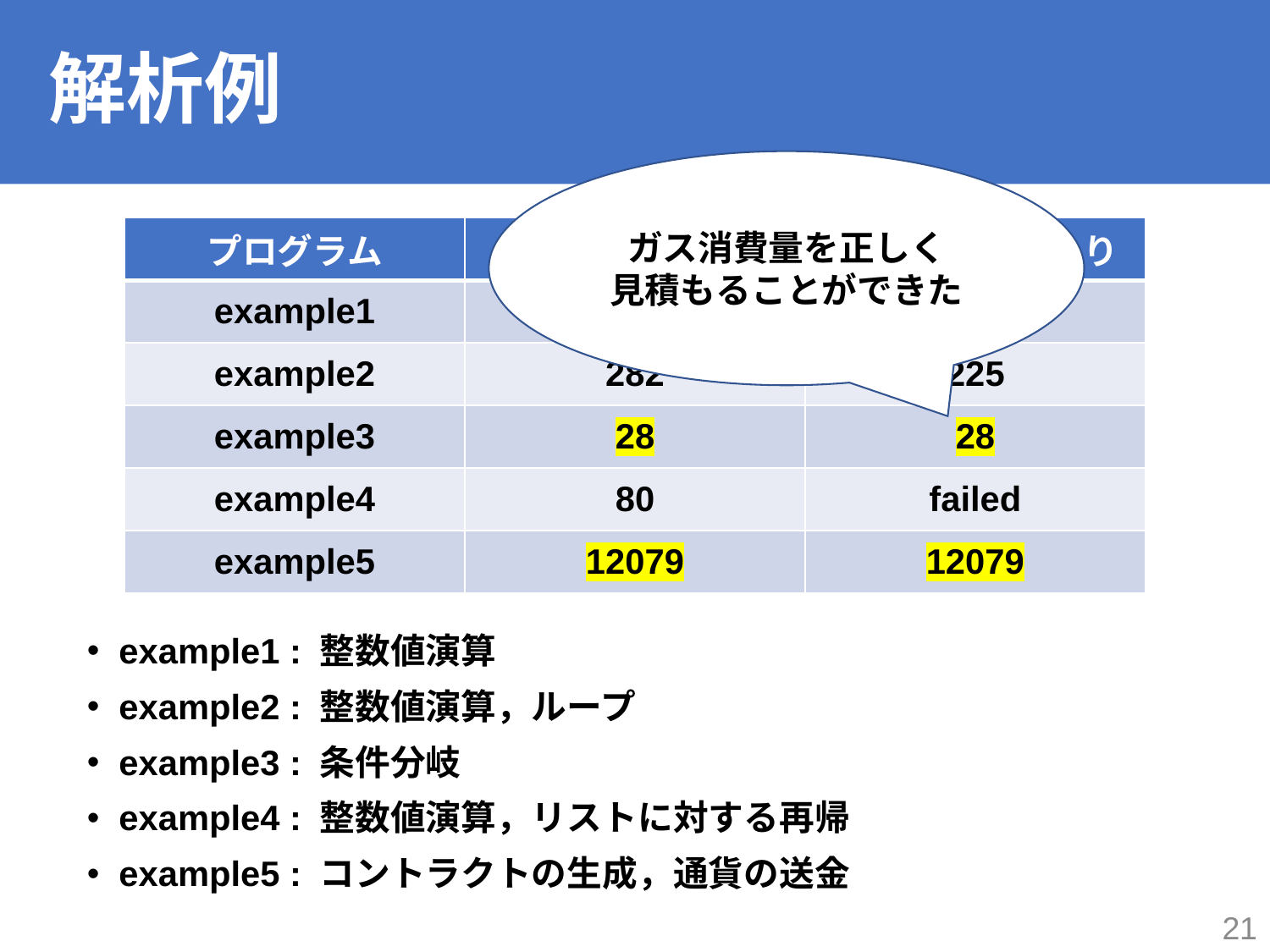

# 解析例
ガス消費量を正しく
見積もることができた
| プログラム | 実際のコスト | RAMLの見積もり |
| --- | --- | --- |
| example1 | 43 | 37 |
| example2 | 282 | 225 |
| example3 | 28 | 28 |
| example4 | 80 | failed |
| example5 | 12079 | 12079 |
example1 : 整数値演算
example2 : 整数値演算，ループ
example3 : 条件分岐
example4 : 整数値演算，リストに対する再帰
example5 : コントラクトの生成，通貨の送金

21